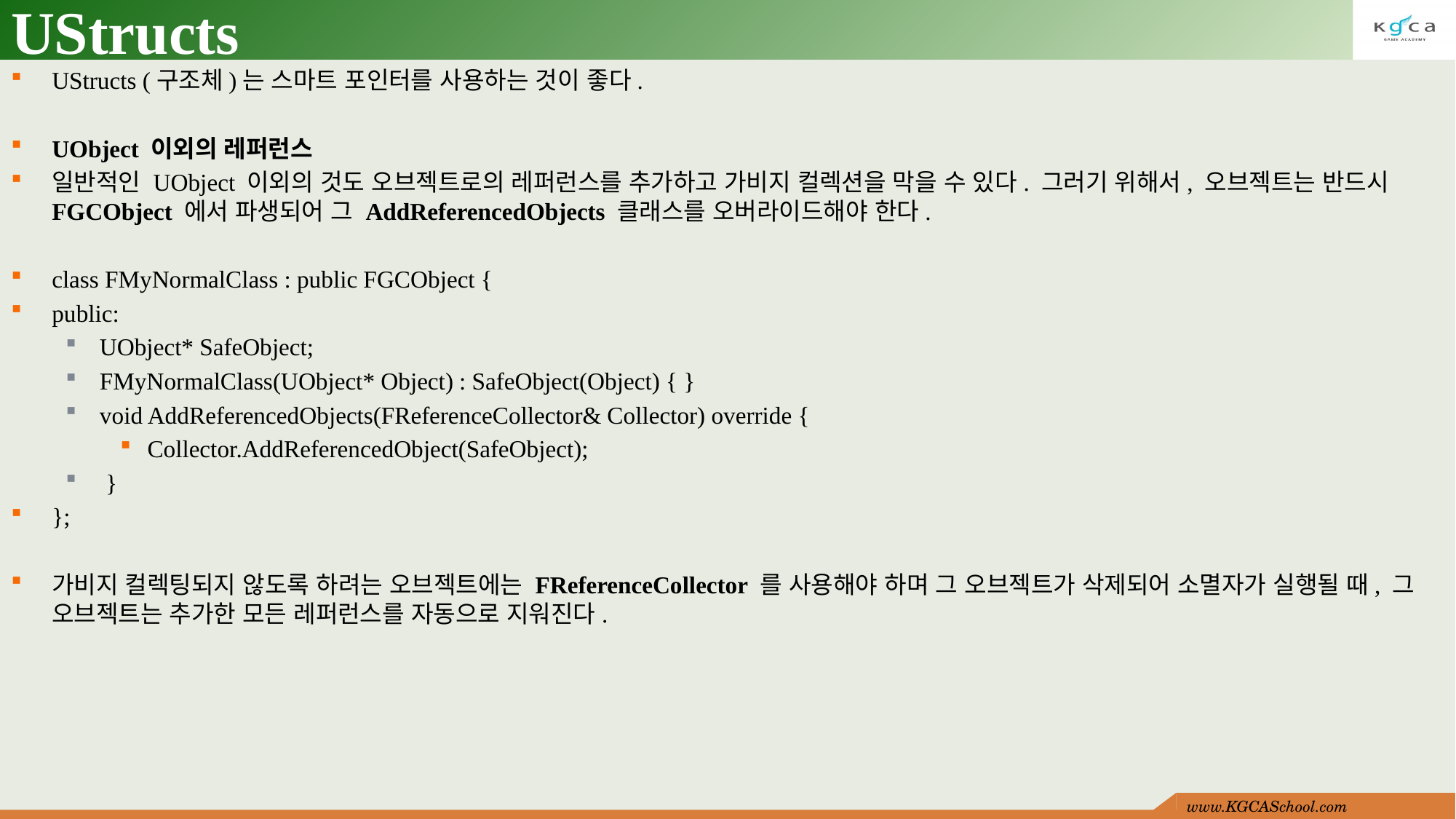

# UStructs
UStructs (구조체)는 스마트 포인터를 사용하는 것이 좋다.

UObject 이외의 레퍼런스
일반적인 UObject 이외의 것도 오브젝트로의 레퍼런스를 추가하고 가비지 컬렉션을 막을 수 있다. 그러기 위해서, 오브젝트는 반드시 FGCObject 에서 파생되어 그 AddReferencedObjects 클래스를 오버라이드해야 한다.

class FMyNormalClass : public FGCObject {
public:
UObject* SafeObject;
FMyNormalClass(UObject* Object) : SafeObject(Object) { }
void AddReferencedObjects(FReferenceCollector& Collector) override {
Collector.AddReferencedObject(SafeObject);
 }
};

가비지 컬렉팅되지 않도록 하려는 오브젝트에는 FReferenceCollector 를 사용해야 하며 그 오브젝트가 삭제되어 소멸자가 실행될 때, 그 오브젝트는 추가한 모든 레퍼런스를 자동으로 지워진다.